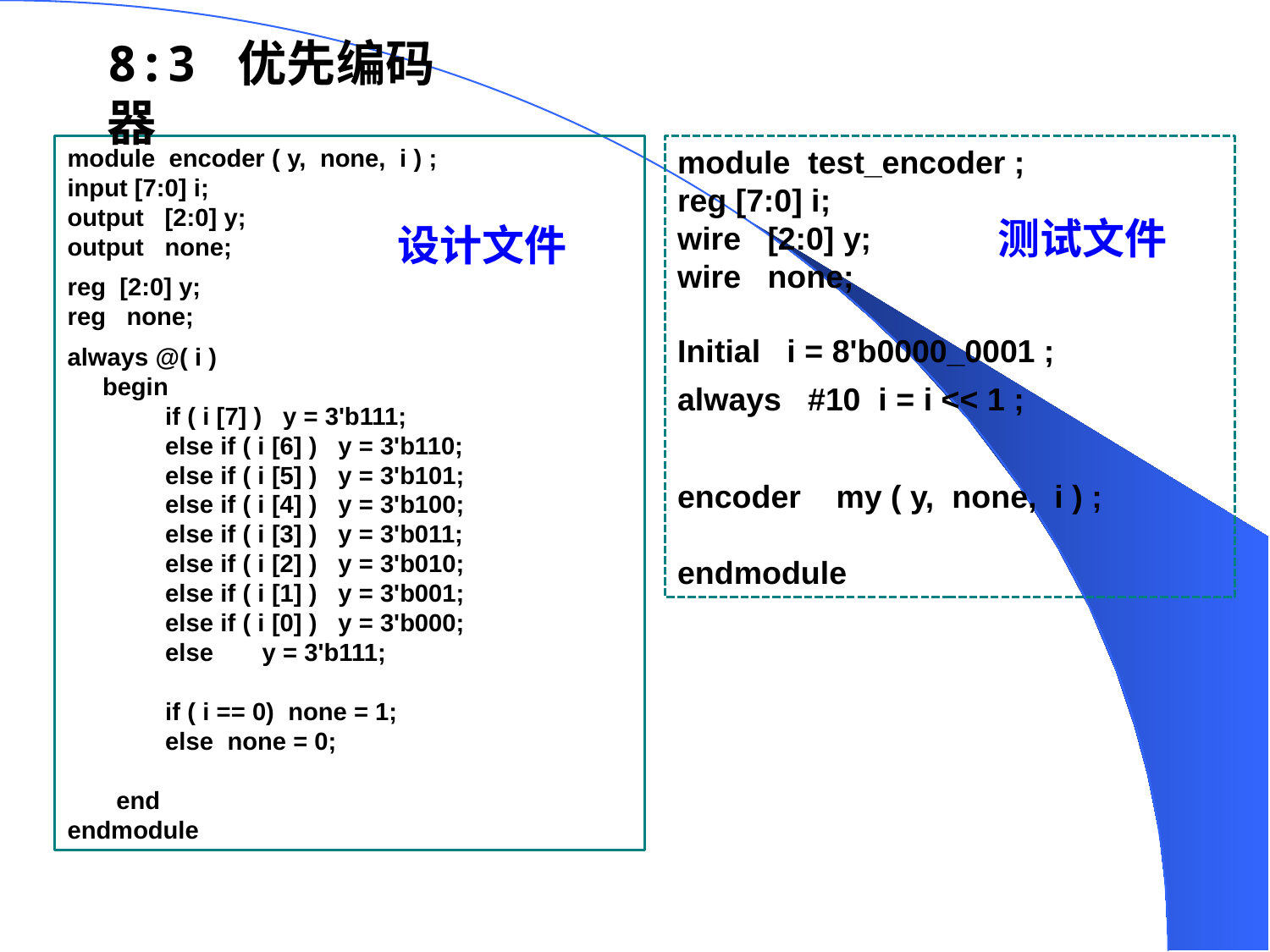

8:3 优先编码器
module  encoder ( y,  none,  i ) ;
input [7:0] i;
output   [2:0] y;
output   none;
reg  [2:0] y;
reg   none;
always @( i )
     begin
              if ( i [7] )   y = 3'b111;
              else if ( i [6] )   y = 3'b110;
              else if ( i [5] )   y = 3'b101;
              else if ( i [4] )   y = 3'b100;
              else if ( i [3] )   y = 3'b011;
              else if ( i [2] )   y = 3'b010;
              else if ( i [1] )   y = 3'b001;
              else if ( i [0] )   y = 3'b000;
              else       y = 3'b111;

              if ( i == 0)  none = 1;
              else  none = 0;

       end
endmodule
module  test_encoder ;
reg [7:0] i;
wire   [2:0] y;
wire   none;

Initial   i = 8'b0000_0001 ;
always   #10  i = i << 1 ;

encoder    my ( y,  none,  i ) ;

endmodule
测试文件
设计文件